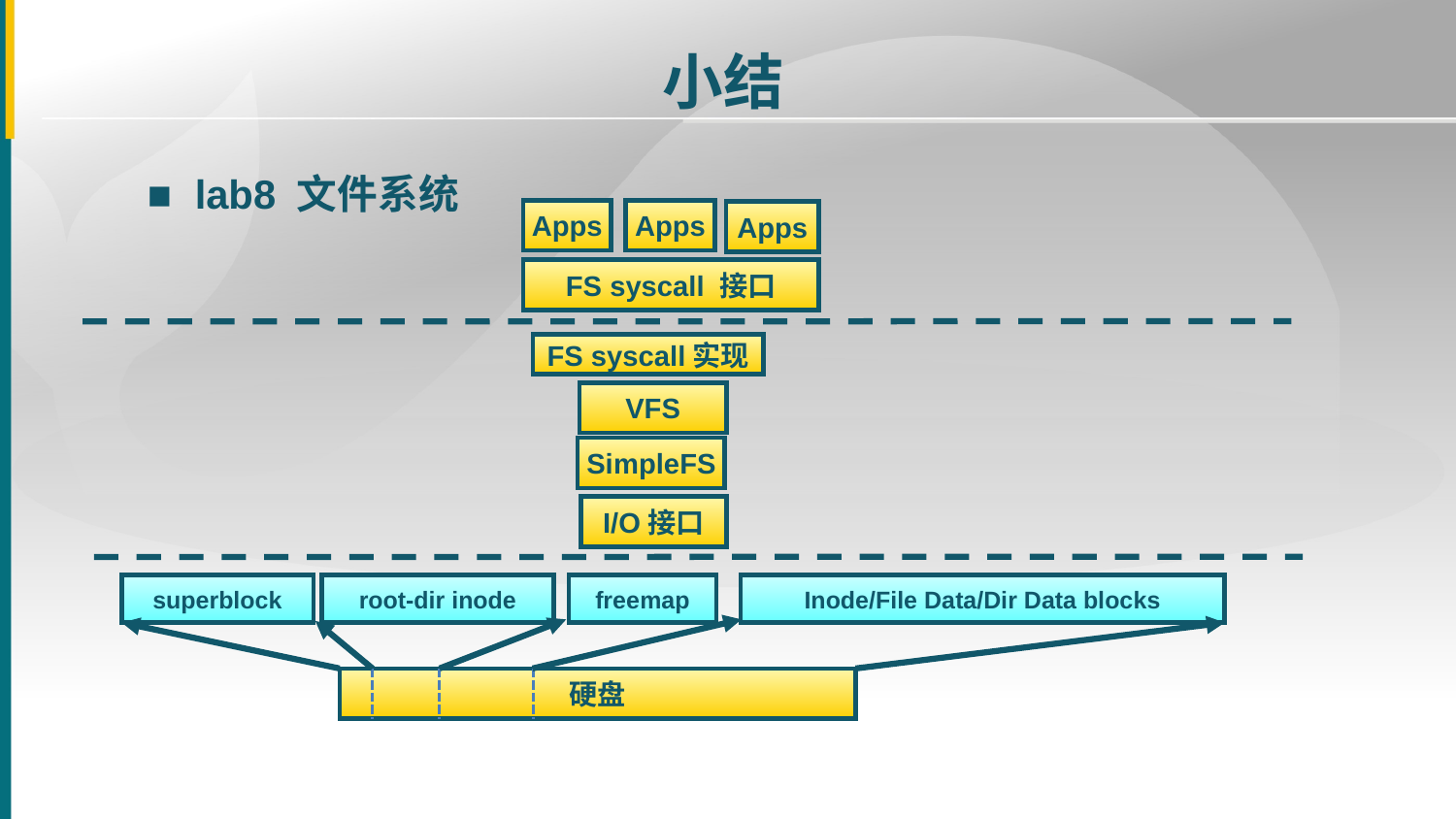

小结
■
lab8 文件系统
Apps
Apps
Apps
FS syscall 接口

FS syscall实现
VFS
SimpleFS
I/O接口

superblock
root-dir inode
freemap
Inode/File Data/Dir Data blocks
硬盘